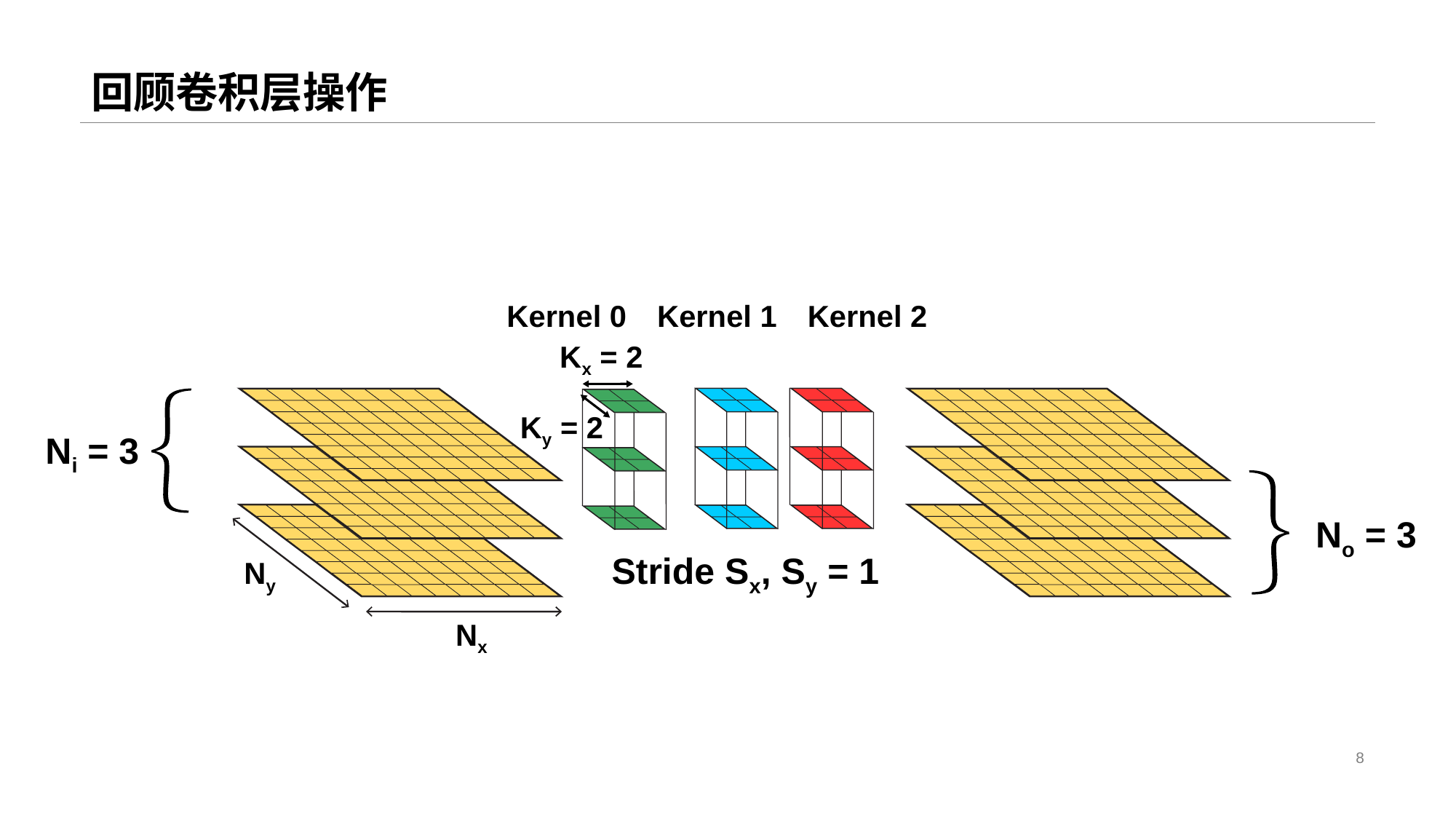

# 回顾卷积层操作
Kernel 0
Kernel 1
Kernel 2
Kx = 2

Ky = 2

Ni = 3

No = 3

Stride Sx, Sy = 1

Ny

Nx
8